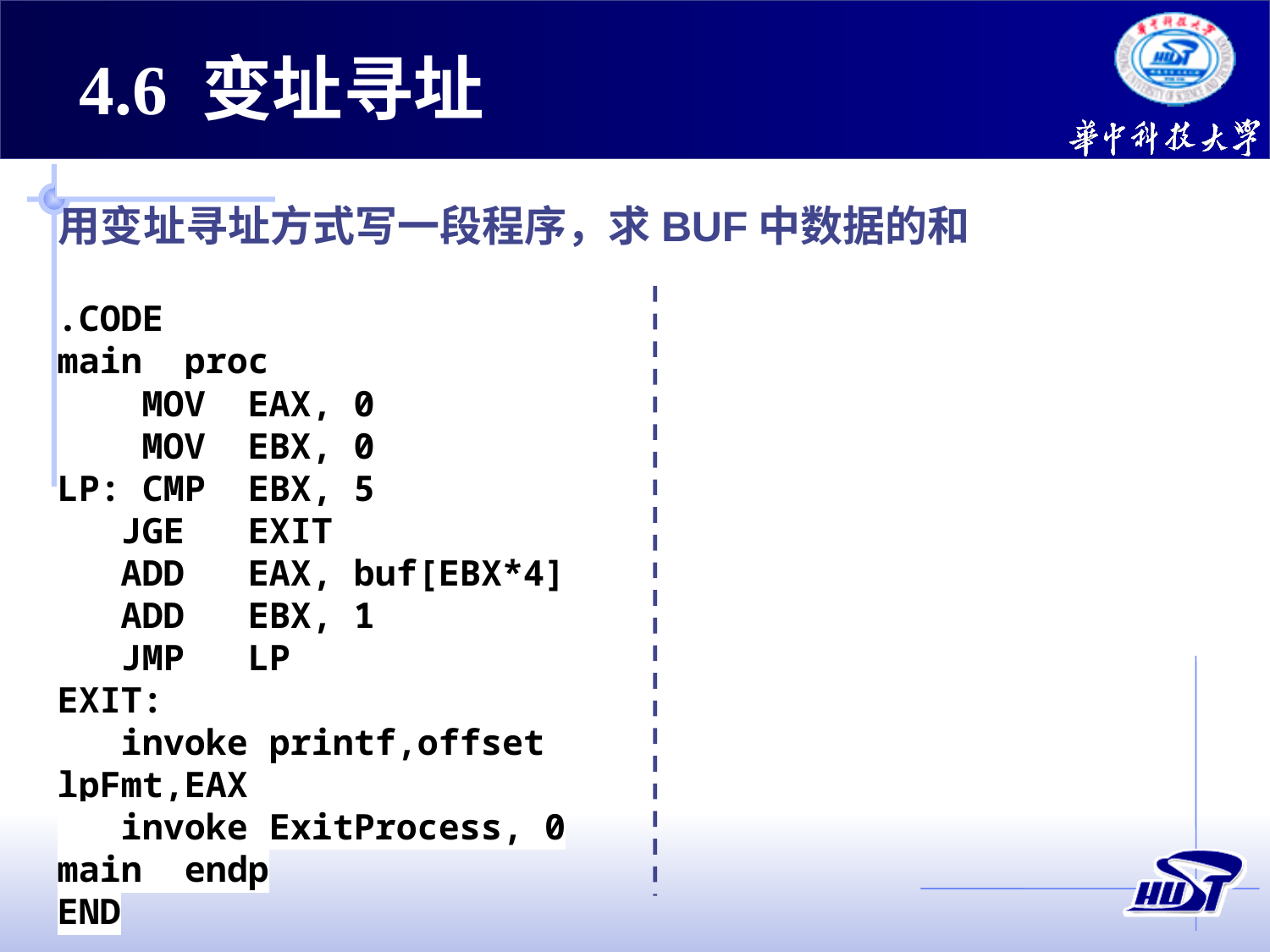

4.6 变址寻址
用变址寻址方式写一段程序，求BUF中数据的和

.CODE
main  proc
    MOV  EAX, 0
    MOV  EBX, 0
LP: CMP  EBX, 5
   JGE   EXIT
   ADD   EAX, buf[EBX*4]
   ADD   EBX, 1
   JMP   LP
EXIT:
   invoke printf,offset lpFmt,EAX
   invoke ExitProcess, 0
main  endp
END